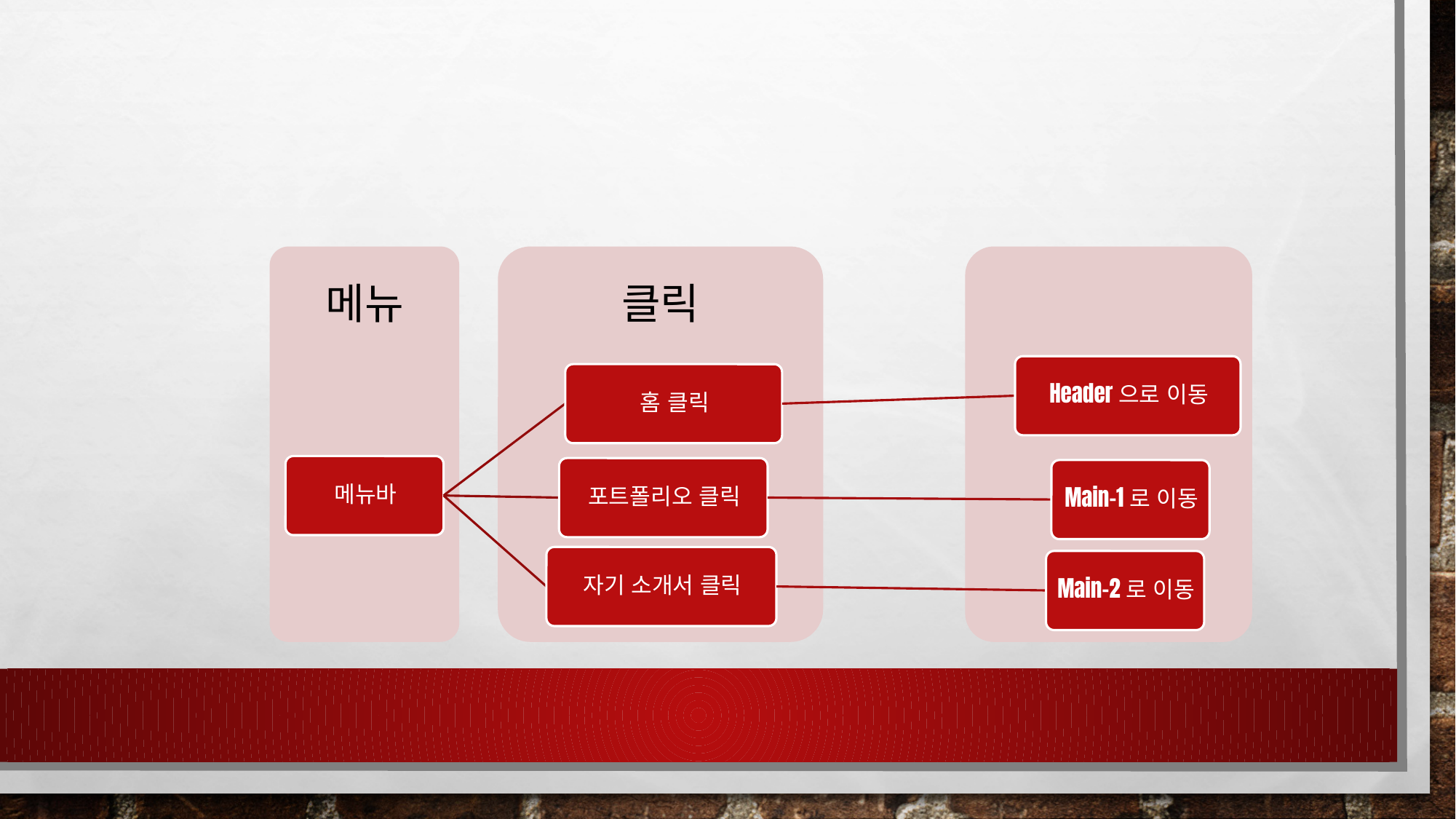

#

클릭
메뉴
메뉴바

홈 클릭

Header으로 이동

포트폴리오 클릭

Main-1로 이동

자기 소개서 클릭

Main-2로 이동